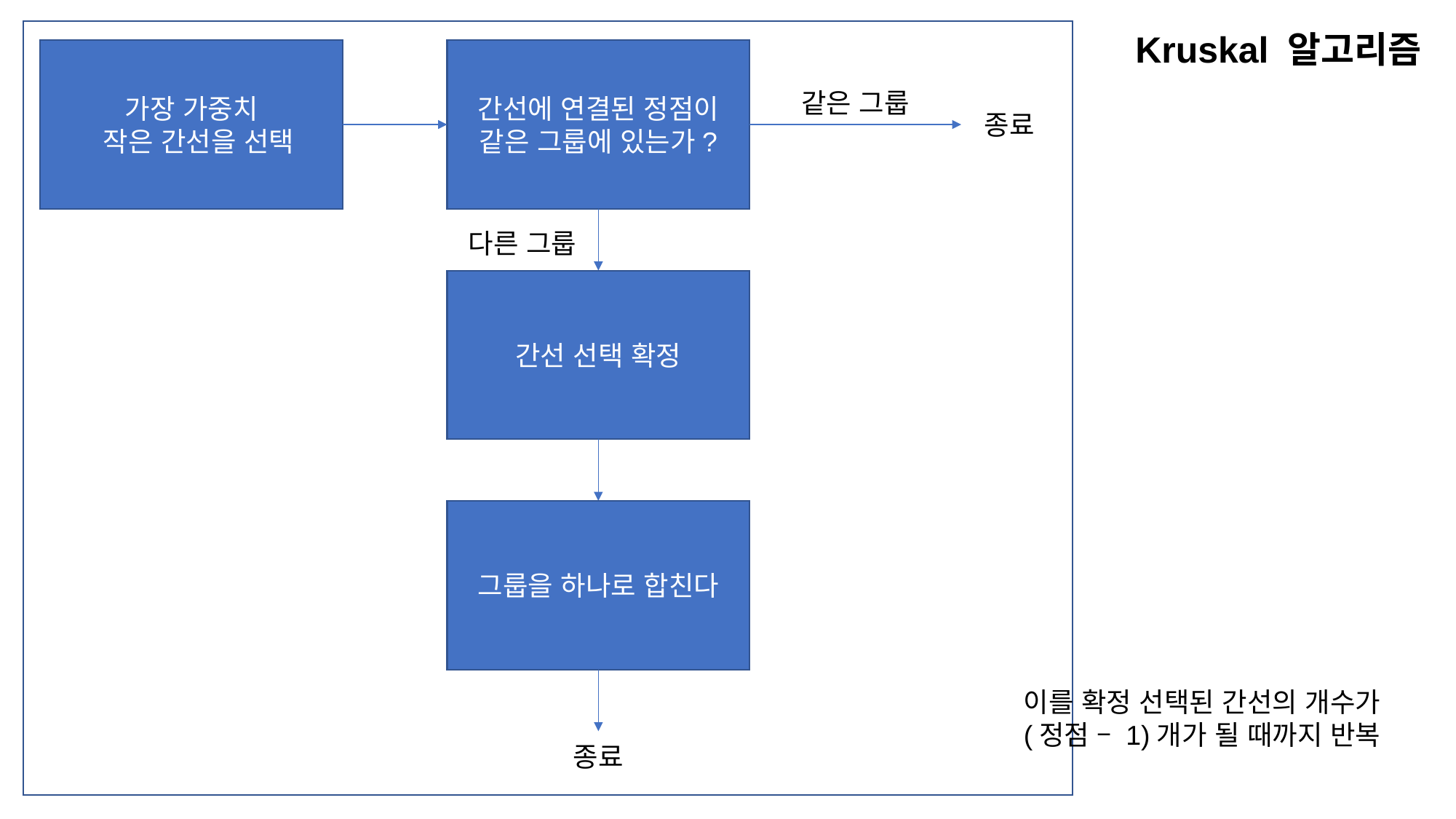

Kruskal 알고리즘

가장 가중치
 작은 간선을 선택
간선에 연결된 정점이
같은 그룹에 있는가?
같은 그룹
종료
다른 그룹
간선 선택 확정
그룹을 하나로 합친다
이를 확정 선택된 간선의 개수가
(정점 – 1)개가 될 때까지 반복
종료